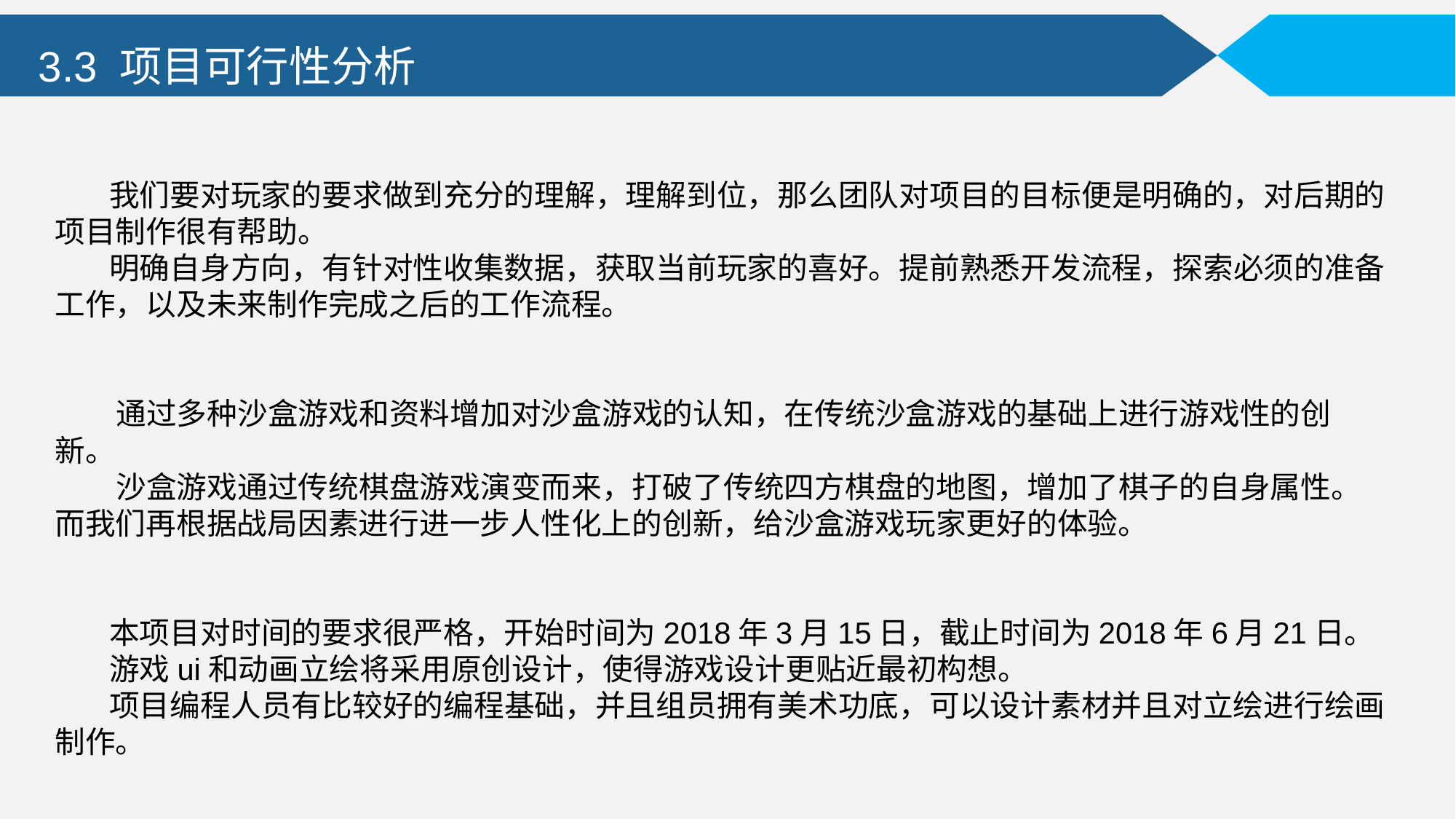

3.3 项目可行性分析

       我们要对玩家的要求做到充分的理解，理解到位，那么团队对项目的目标便是明确的，对后期的项目制作很有帮助。
       明确自身方向，有针对性收集数据，获取当前玩家的喜好。提前熟悉开发流程，探索必须的准备工作，以及未来制作完成之后的工作流程。

        通过多种沙盒游戏和资料增加对沙盒游戏的认知，在传统沙盒游戏的基础上进行游戏性的创新。
        沙盒游戏通过传统棋盘游戏演变而来，打破了传统四方棋盘的地图，增加了棋子的自身属性。而我们再根据战局因素进行进一步人性化上的创新，给沙盒游戏玩家更好的体验。

       本项目对时间的要求很严格，开始时间为2018年3月15日，截止时间为2018年6月21日。
       游戏ui和动画立绘将采用原创设计，使得游戏设计更贴近最初构想。
       项目编程人员有比较好的编程基础，并且组员拥有美术功底，可以设计素材并且对立绘进行绘画制作。